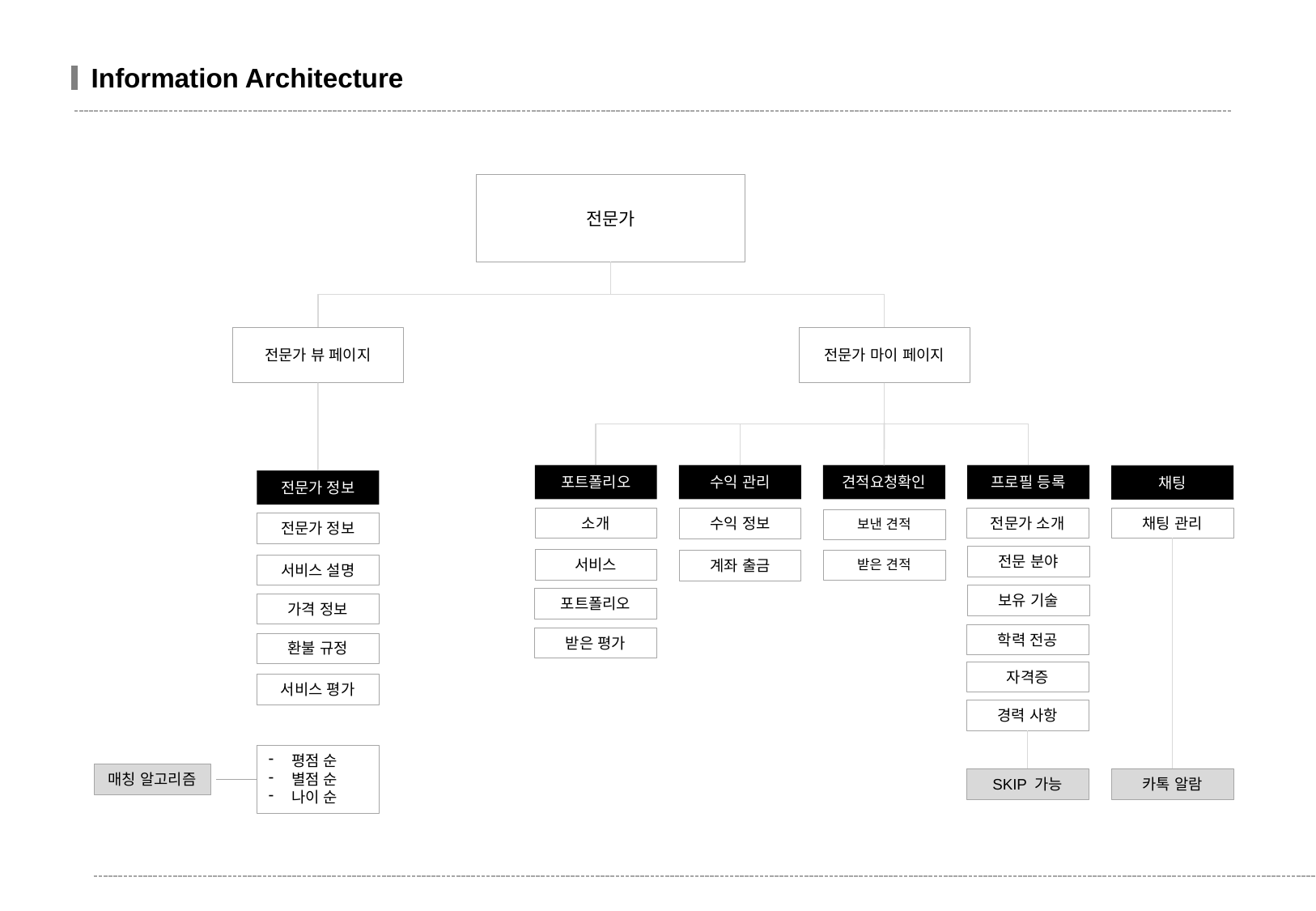

Information Architecture
전문가
전문가 뷰 페이지
전문가 마이 페이지
프로필 등록
수익 관리
포트폴리오
견적요청확인
채팅
전문가 정보
소개
전문가 소개
수익 정보
채팅 관리
보낸 견적
전문가 정보
전문 분야
서비스
받은 견적
계좌 출금
서비스 설명
보유 기술
포트폴리오
가격 정보
학력 전공
받은 평가
환불 규정
자격증
서비스 평가
경력 사항
평점 순
별점 순
나이 순
매칭 알고리즘
카톡 알람
SKIP 가능